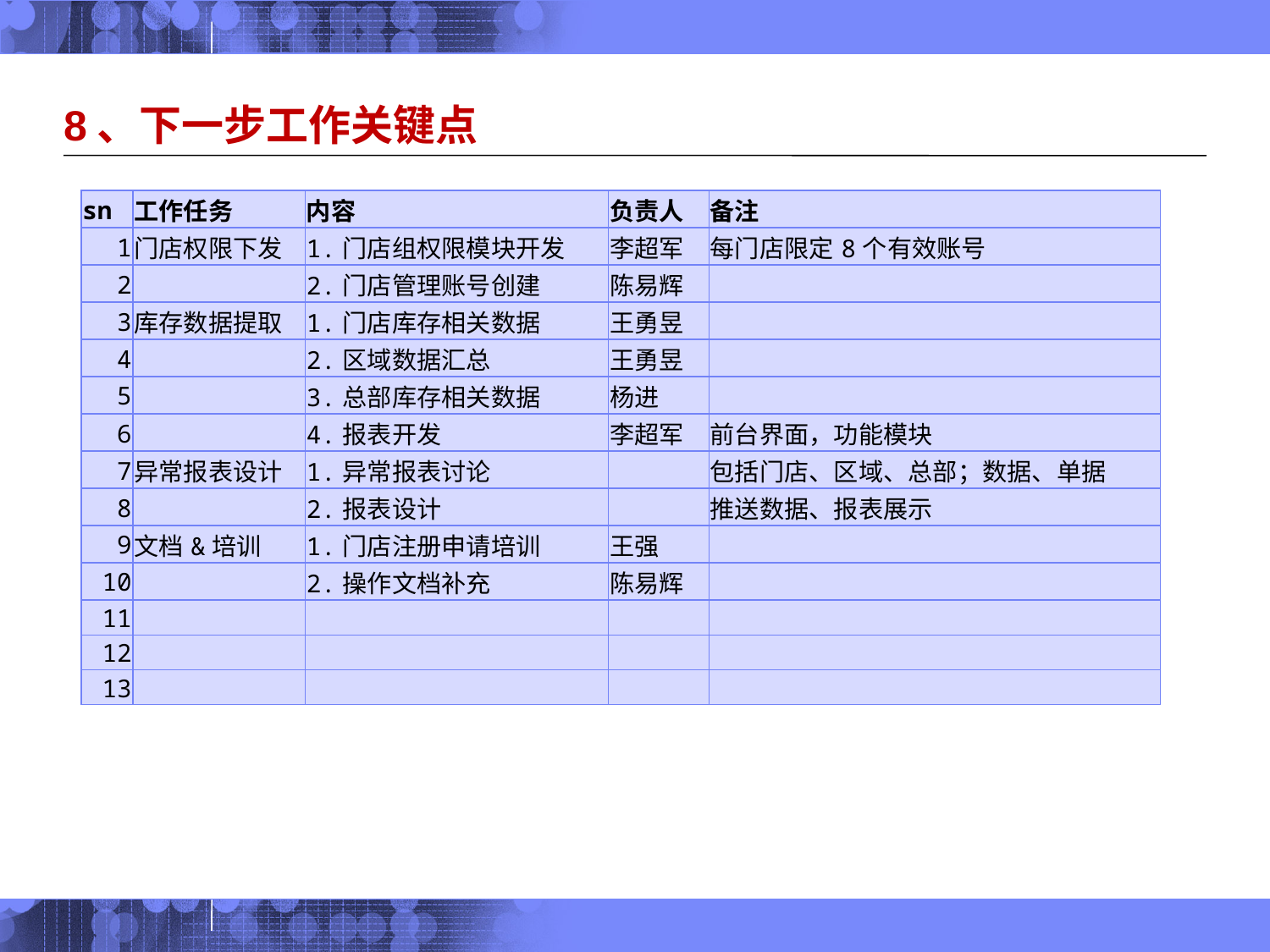

# 8、下一步工作关键点
| sn | 工作任务 | 内容 | 负责人 | 备注 |
| --- | --- | --- | --- | --- |
| 1 | 门店权限下发 | 1.门店组权限模块开发 | 李超军 | 每门店限定8个有效账号 |
| 2 |  | 2.门店管理账号创建 | 陈易辉 |  |
| 3 | 库存数据提取 | 1.门店库存相关数据 | 王勇昱 |  |
| 4 |  | 2.区域数据汇总 | 王勇昱 |  |
| 5 |  | 3.总部库存相关数据 | 杨进 |  |
| 6 |  | 4.报表开发 | 李超军 | 前台界面，功能模块 |
| 7 | 异常报表设计 | 1.异常报表讨论 |  | 包括门店、区域、总部；数据、单据 |
| 8 |  | 2.报表设计 |  | 推送数据、报表展示 |
| 9 | 文档&培训 | 1.门店注册申请培训 | 王强 |  |
| 10 |  | 2.操作文档补充 | 陈易辉 |  |
| 11 |  |  |  |  |
| 12 |  |  |  |  |
| 13 |  |  |  |  |